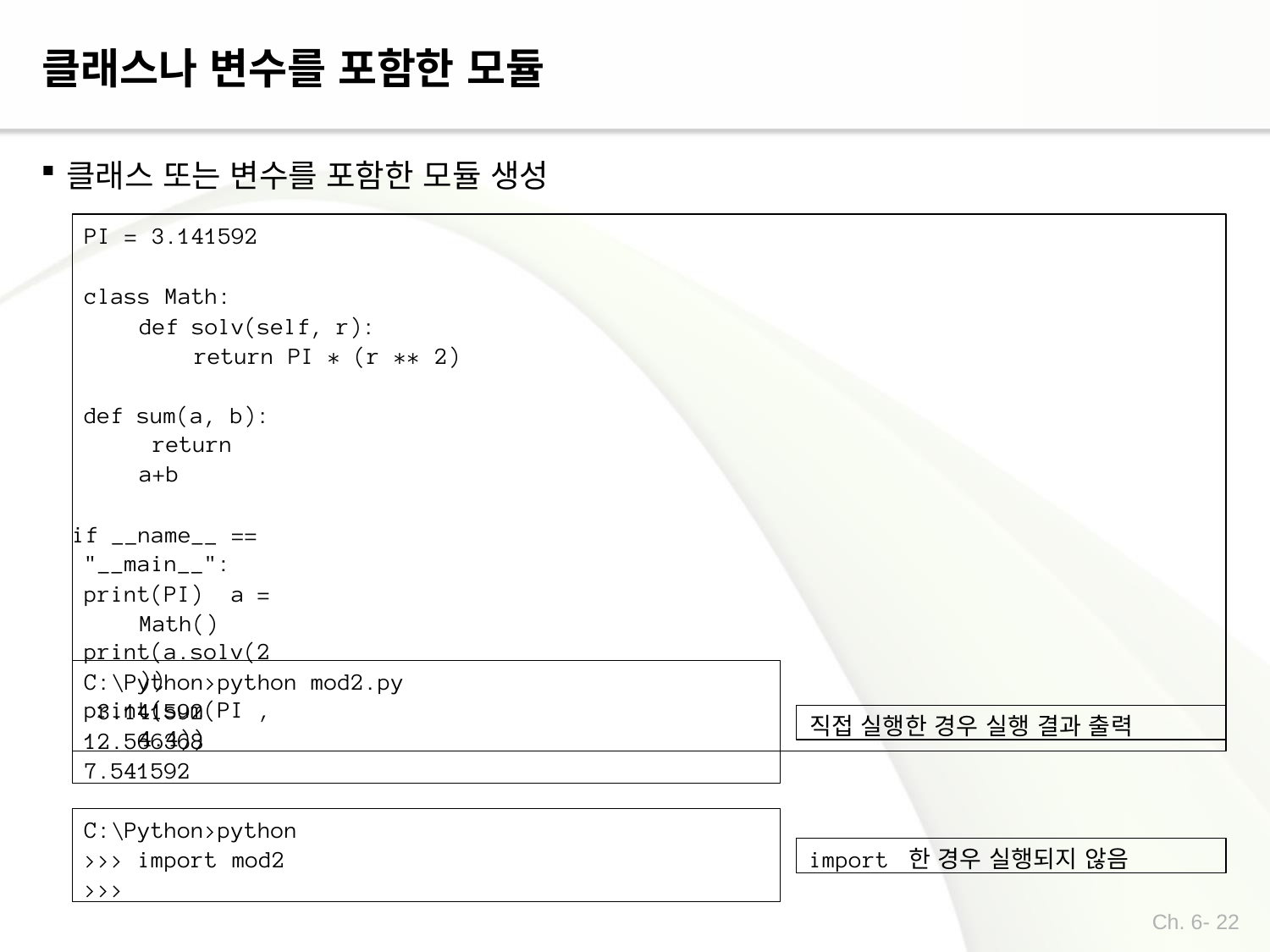

# 클래스나 변수를 포함한 모듈
클래스 또는 변수를 포함한 모듈 생성
PI = 3.141592

class Math:
def solv(self, r):  return PI * (r ** 2)

def sum(a, b):  return a+b

if __name__ == "__main__":
print(PI)  a = Math()
print(a.solv(2))
print(sum(PI , 4.4))
C:\Python>python mod2.py  3.141592
12.566368
7.541592
직접 실행한 경우 실행 결과 출력
C:\Python>python
>>> import mod2
>>>
import 한 경우 실행되지 않음
Ch. 6- 22